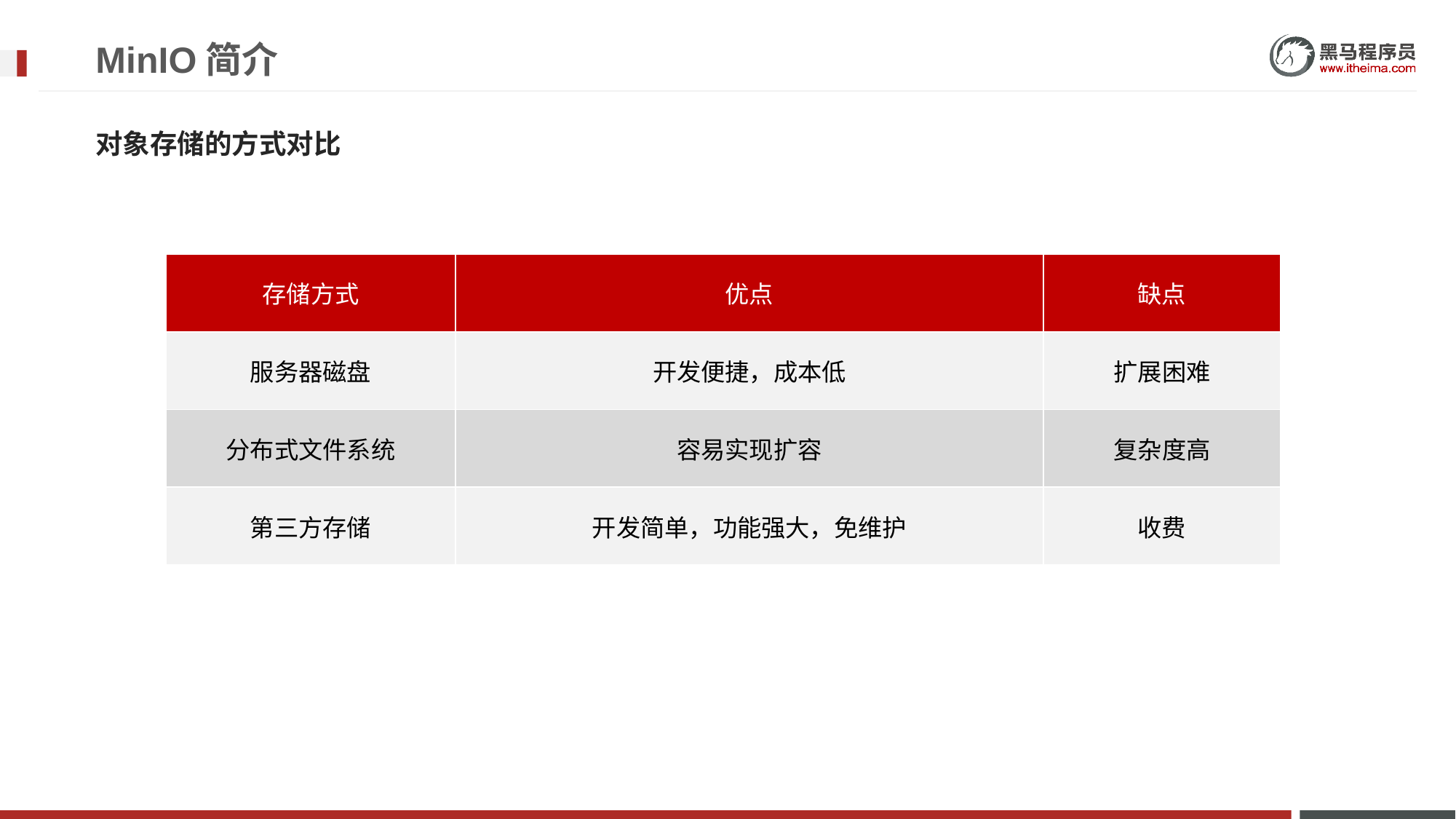

# MinIO简介
对象存储的方式对比
| 存储方式 | 优点 | 缺点 |
| --- | --- | --- |
| 服务器磁盘 | 开发便捷，成本低 | 扩展困难 |
| 分布式文件系统 | 容易实现扩容 | 复杂度高 |
| 第三方存储 | 开发简单，功能强大，免维护 | 收费 |